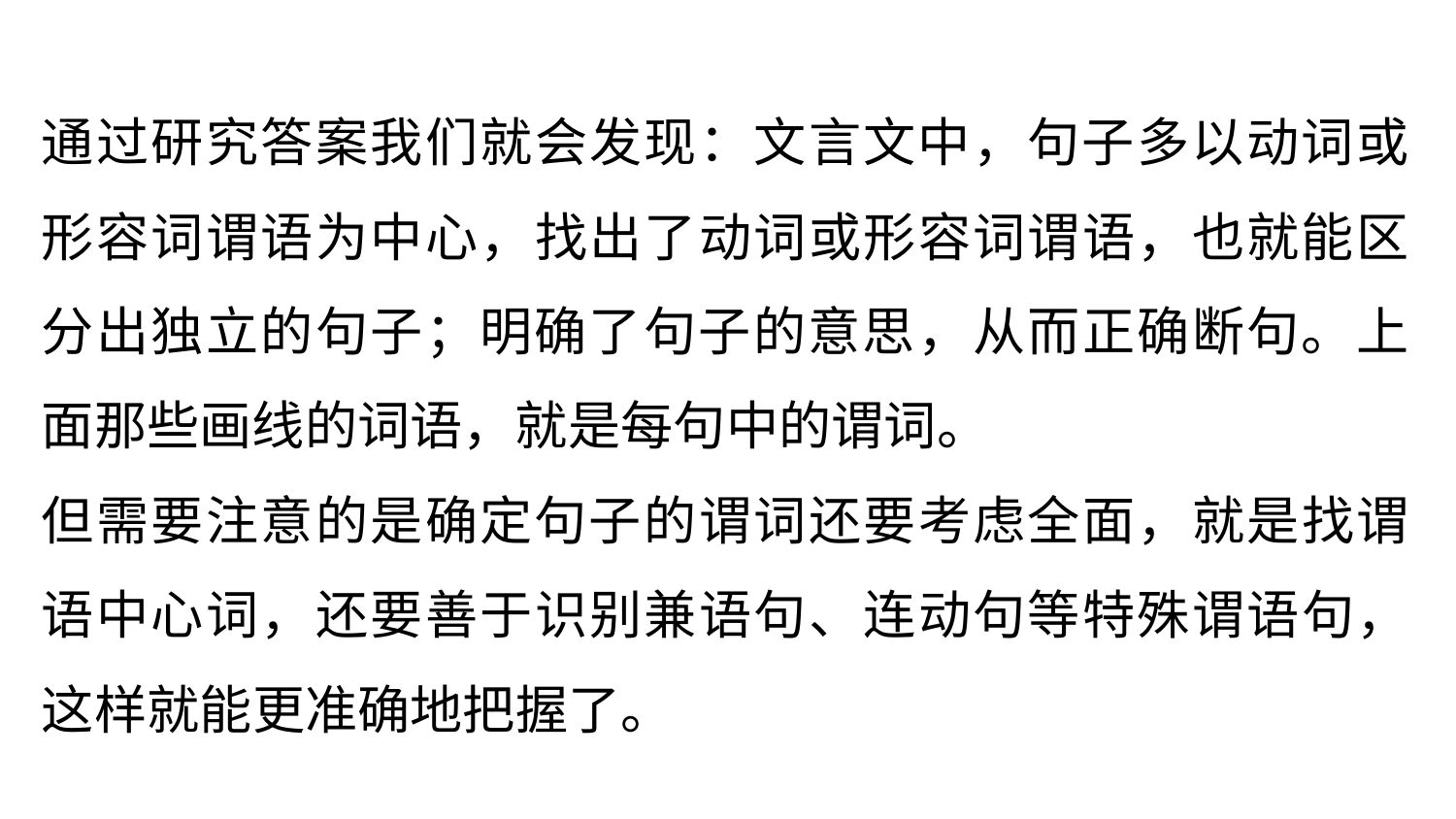

通过研究答案我们就会发现：文言文中，句子多以动词或形容词谓语为中心，找出了动词或形容词谓语，也就能区分出独立的句子；明确了句子的意思，从而正确断句。上面那些画线的词语，就是每句中的谓词。
但需要注意的是确定句子的谓词还要考虑全面，就是找谓语中心词，还要善于识别兼语句、连动句等特殊谓语句，这样就能更准确地把握了。